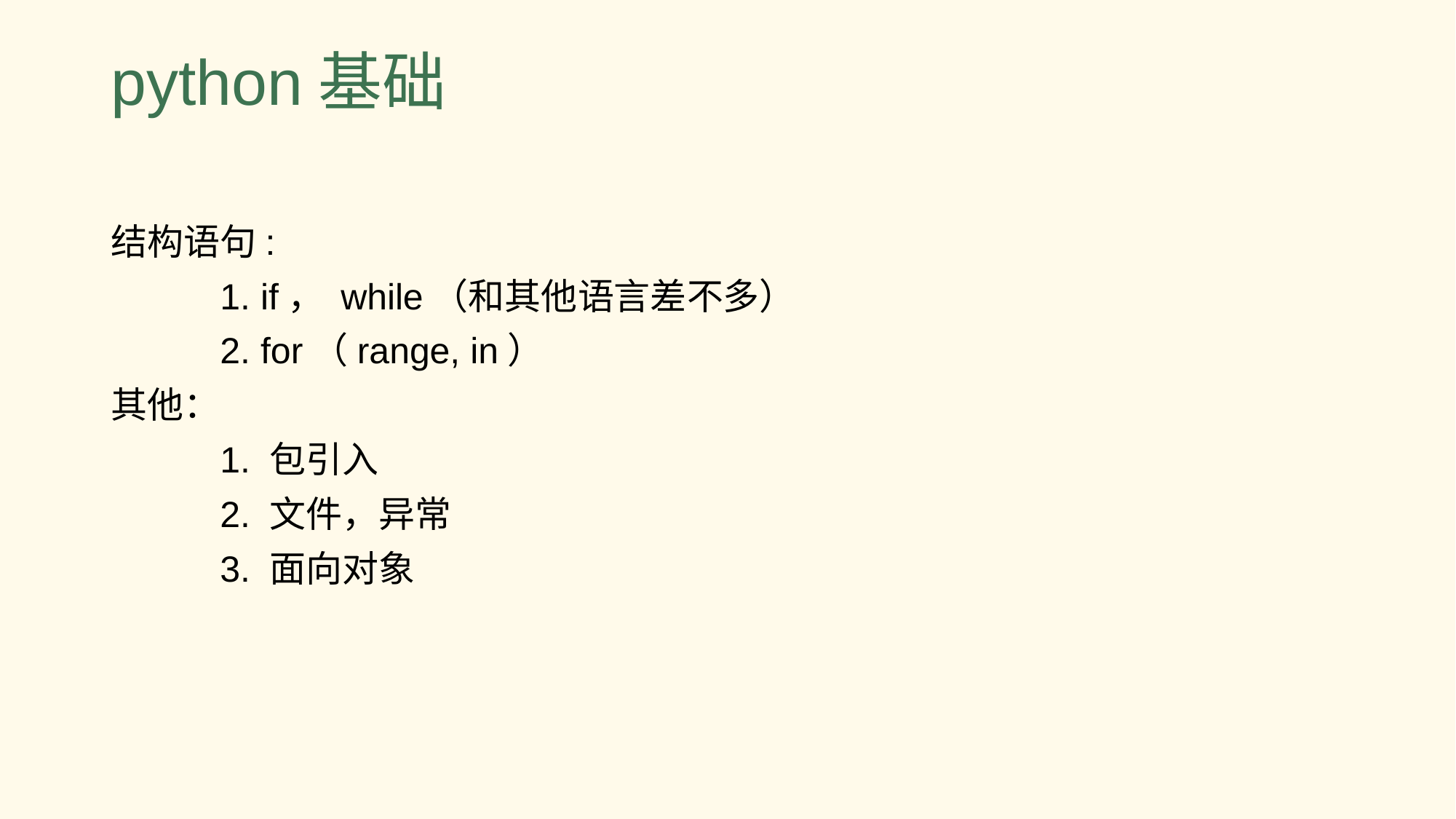

# python基础
结构语句:
	1. if， while（和其他语言差不多）
	2. for（range, in）
其他：
	1. 包引入
	2. 文件，异常
	3. 面向对象